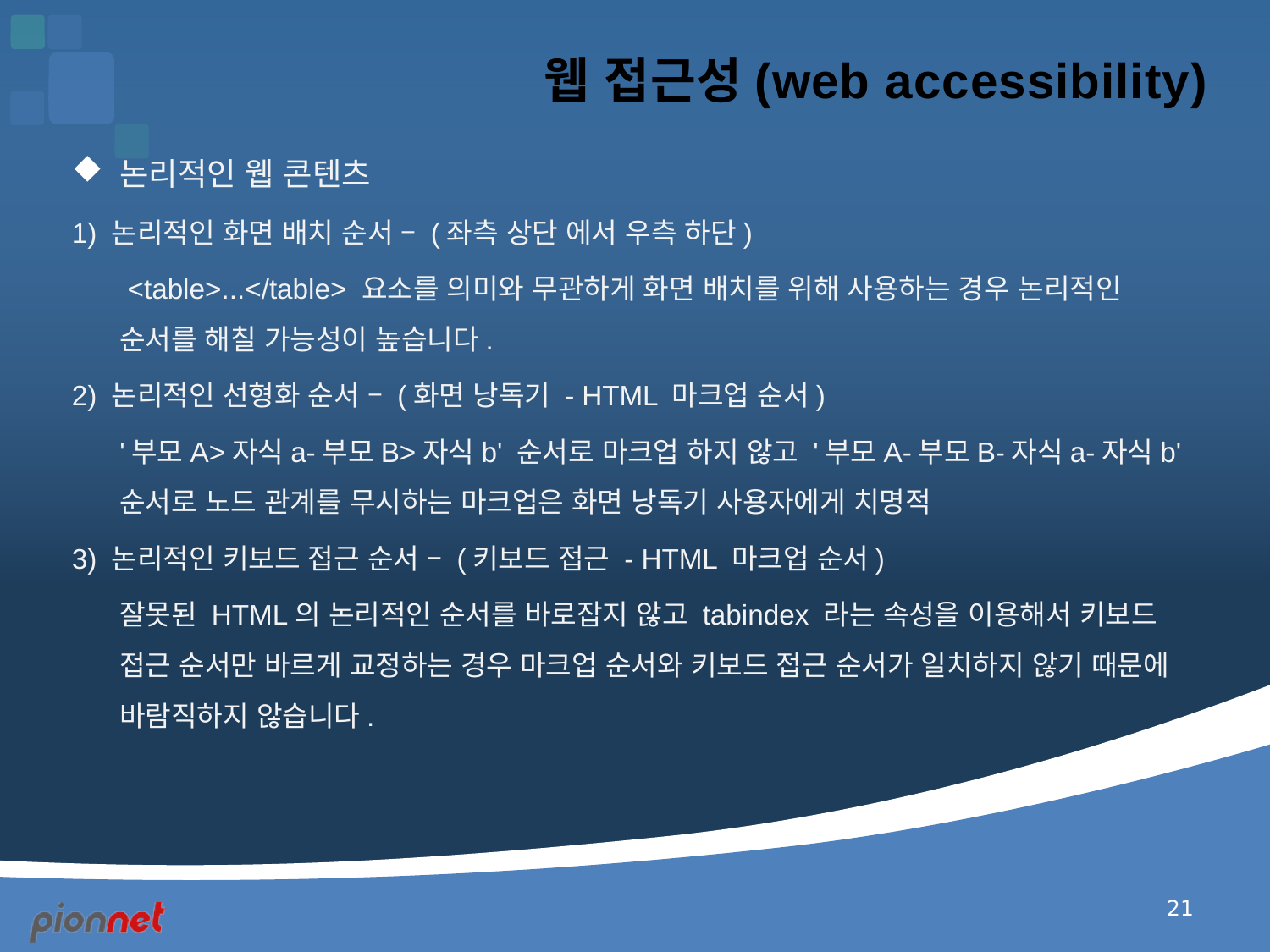

# 웹 접근성(web accessibility)
논리적인 웹 콘텐츠
1) 논리적인 화면 배치 순서 – (좌측 상단 에서 우측 하단)
	 <table>...</table> 요소를 의미와 무관하게 화면 배치를 위해 사용하는 경우 논리적인 순서를 해칠 가능성이 높습니다.
2) 논리적인 선형화 순서 – (화면 낭독기 - HTML 마크업 순서)
	'부모A>자식a-부모B>자식b' 순서로 마크업 하지 않고 '부모A-부모B-자식a-자식b' 순서로 노드 관계를 무시하는 마크업은 화면 낭독기 사용자에게 치명적
3) 논리적인 키보드 접근 순서 – (키보드 접근 - HTML 마크업 순서)
	잘못된 HTML의 논리적인 순서를 바로잡지 않고 tabindex 라는 속성을 이용해서 키보드 접근 순서만 바르게 교정하는 경우 마크업 순서와 키보드 접근 순서가 일치하지 않기 때문에 바람직하지 않습니다.

21